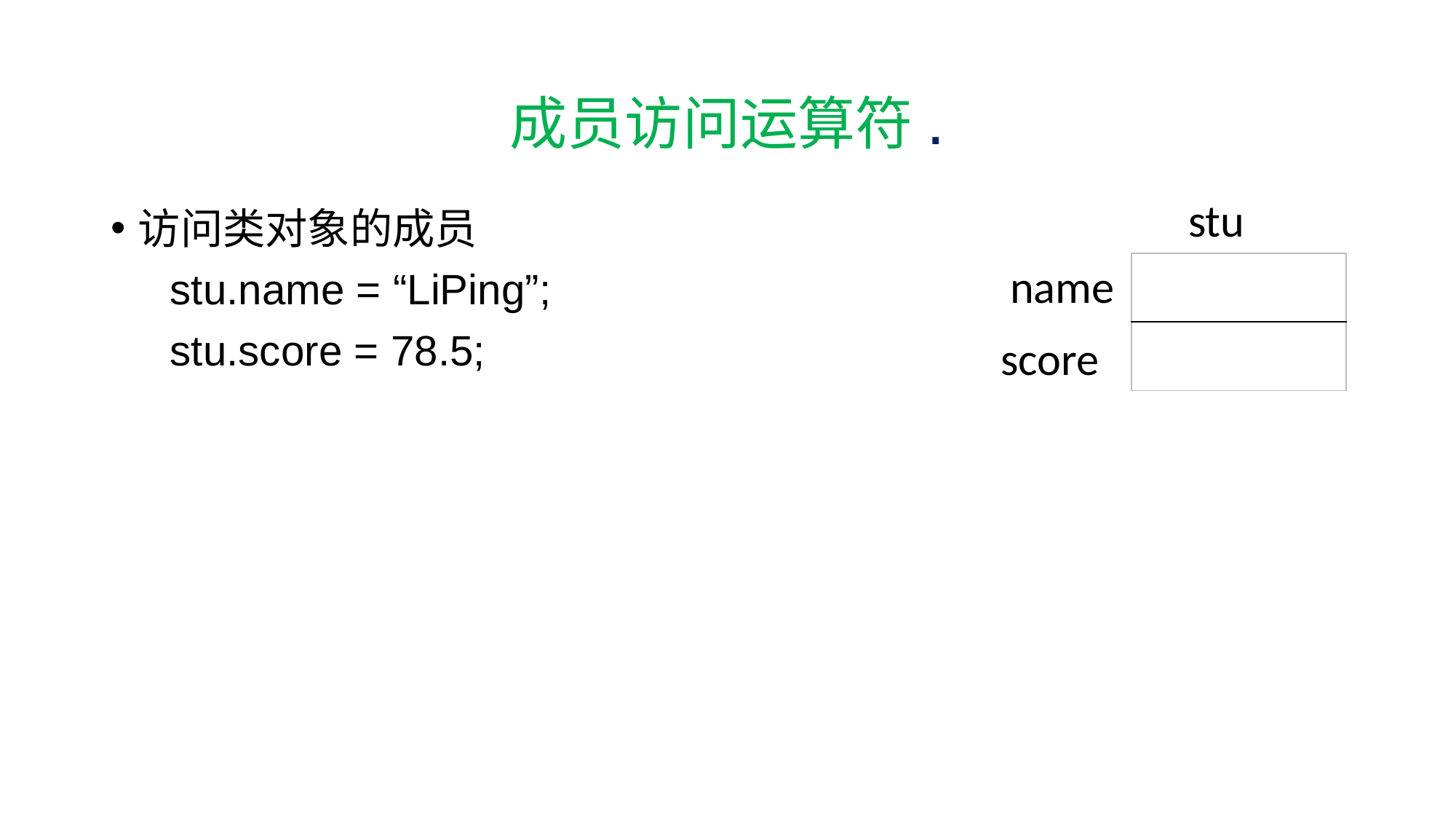

# 成员访问运算符.
stu
访问类对象的成员
     stu.name = “LiPing”;
     stu.score = 78.5;

name
|  |
| --- |
|  |
score